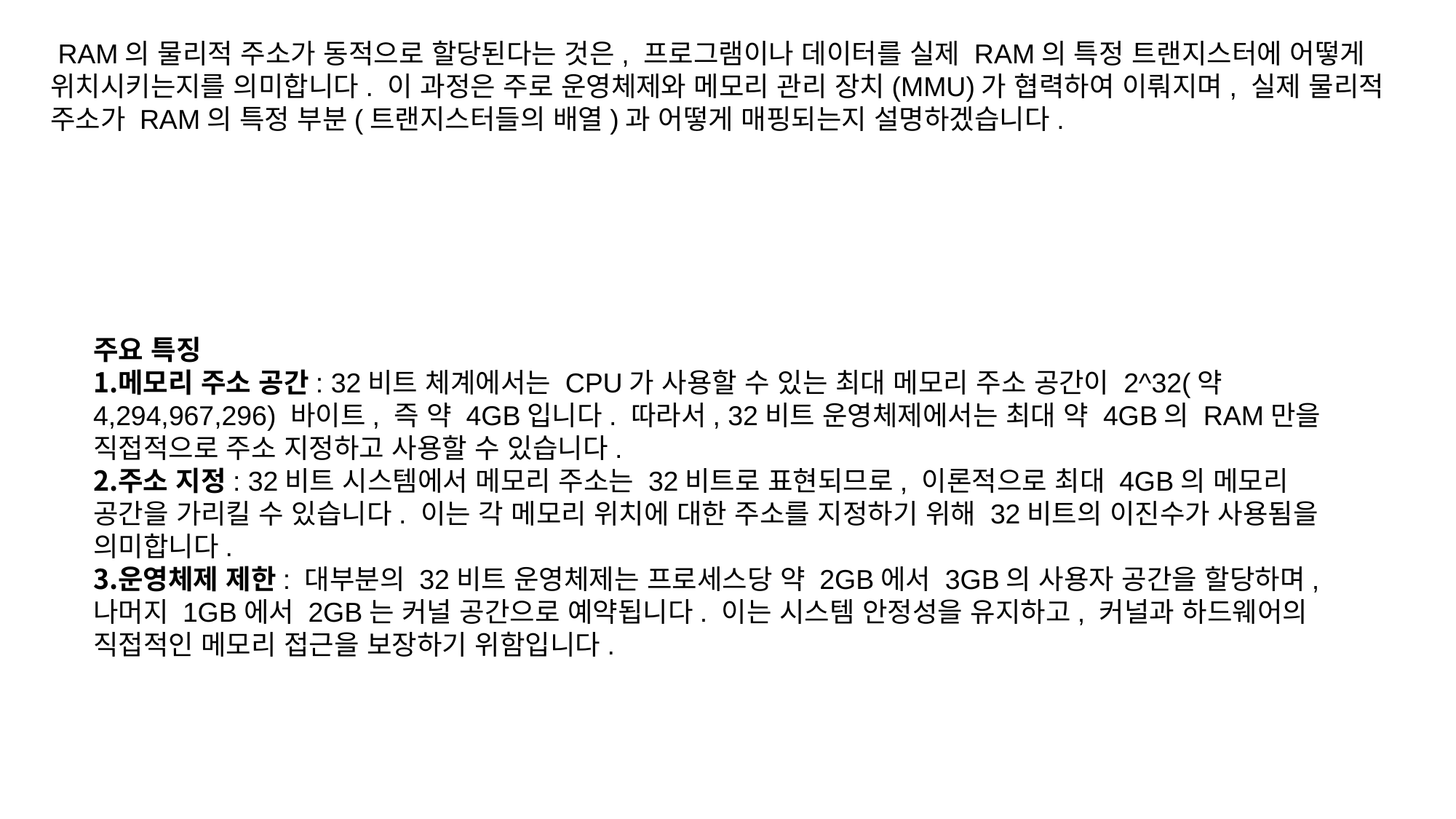

RAM의 물리적 주소가 동적으로 할당된다는 것은, 프로그램이나 데이터를 실제 RAM의 특정 트랜지스터에 어떻게 위치시키는지를 의미합니다. 이 과정은 주로 운영체제와 메모리 관리 장치(MMU)가 협력하여 이뤄지며, 실제 물리적 주소가 RAM의 특정 부분(트랜지스터들의 배열)과 어떻게 매핑되는지 설명하겠습니다.
주요 특징
메모리 주소 공간: 32비트 체계에서는 CPU가 사용할 수 있는 최대 메모리 주소 공간이 2^32(약 4,294,967,296) 바이트, 즉 약 4GB입니다. 따라서, 32비트 운영체제에서는 최대 약 4GB의 RAM만을 직접적으로 주소 지정하고 사용할 수 있습니다.
주소 지정: 32비트 시스템에서 메모리 주소는 32비트로 표현되므로, 이론적으로 최대 4GB의 메모리 공간을 가리킬 수 있습니다. 이는 각 메모리 위치에 대한 주소를 지정하기 위해 32비트의 이진수가 사용됨을 의미합니다.
운영체제 제한: 대부분의 32비트 운영체제는 프로세스당 약 2GB에서 3GB의 사용자 공간을 할당하며, 나머지 1GB에서 2GB는 커널 공간으로 예약됩니다. 이는 시스템 안정성을 유지하고, 커널과 하드웨어의 직접적인 메모리 접근을 보장하기 위함입니다.